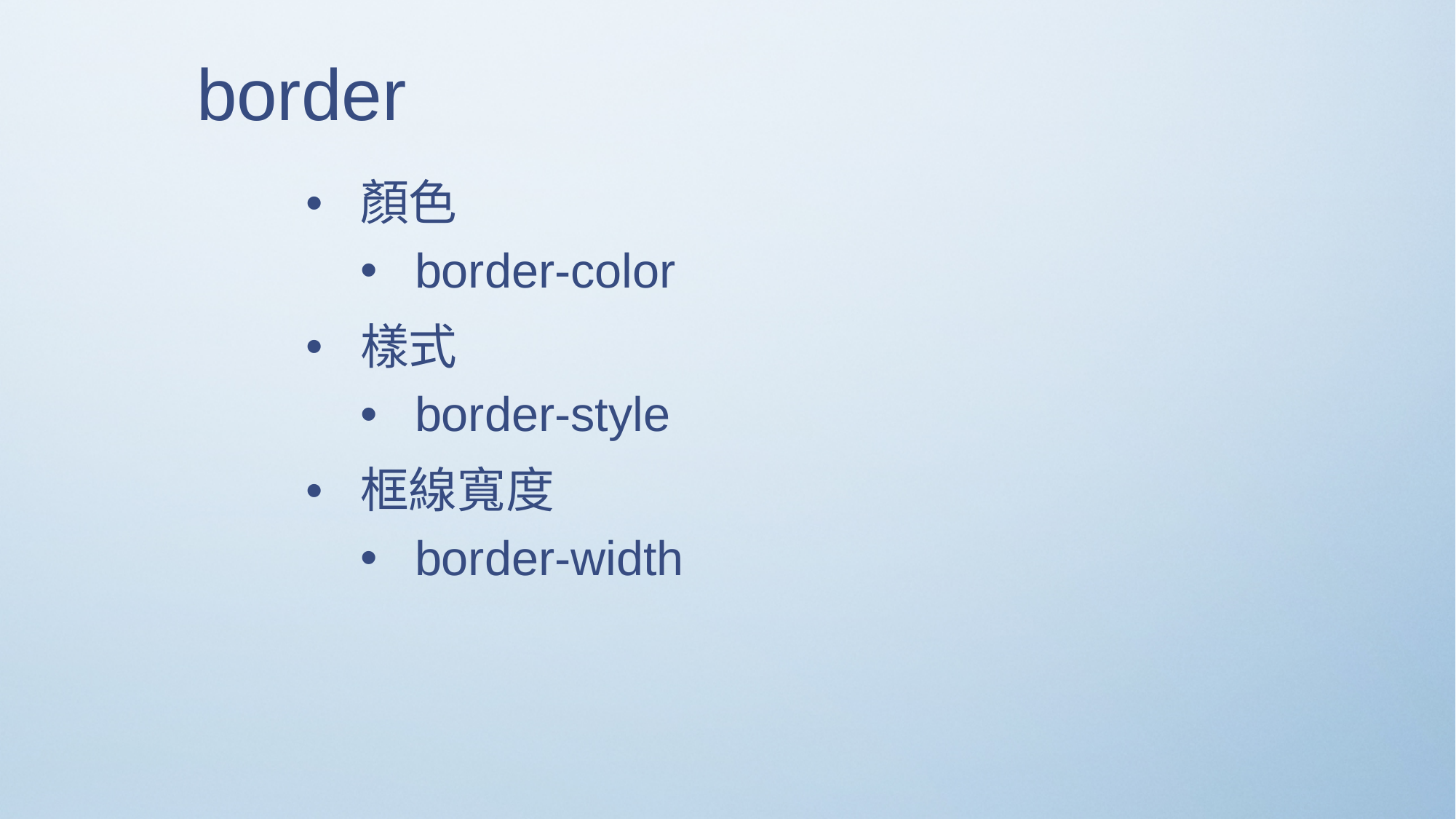

border
顏色
border-color
樣式
border-style
框線寬度
border-width